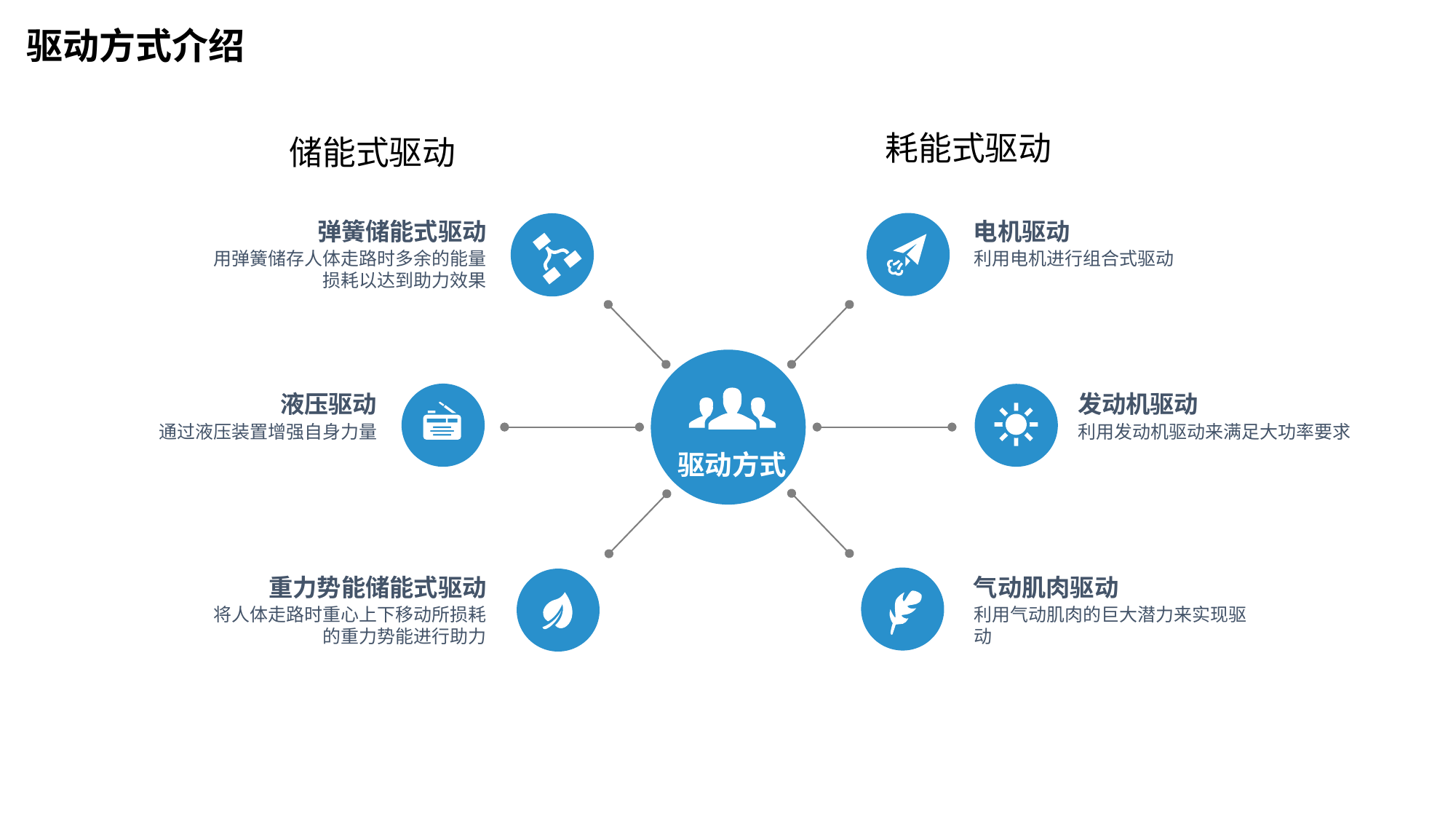

驱动方式介绍
耗能式驱动
储能式驱动

弹簧储能式驱动
电机驱动

用弹簧储存人体走路时多余的能量损耗以达到助力效果
利用电机进行组合式驱动

液压驱动
发动机驱动

通过液压装置增强自身力量
利用发动机驱动来满足大功率要求
驱动方式

重力势能储能式驱动
气动肌肉驱动

将人体走路时重心上下移动所损耗的重力势能进行助力
利用气动肌肉的巨大潜力来实现驱动